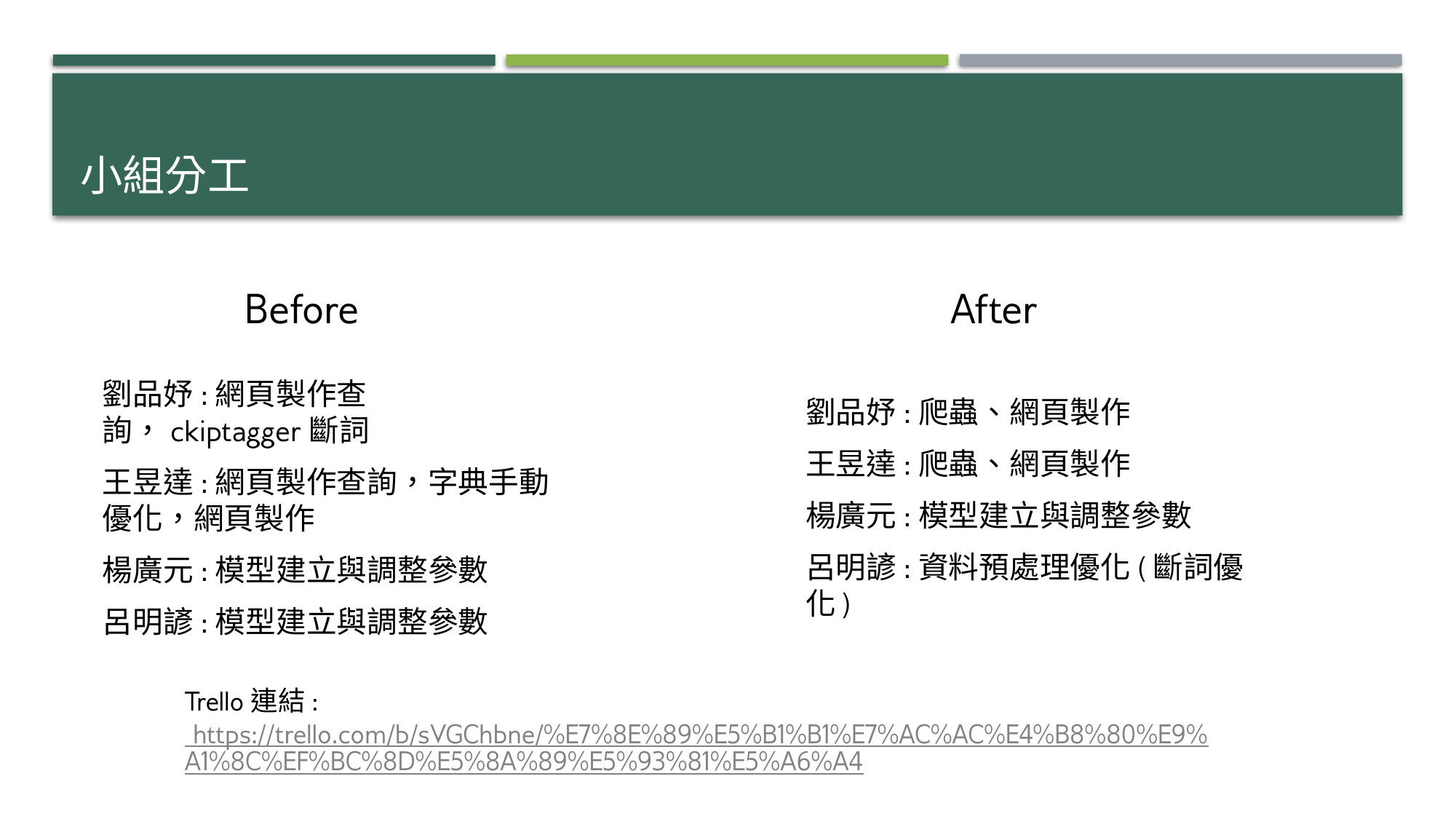

# 小組分工
Before
After
劉品妤:網頁製作查詢，ckiptagger斷詞
王昱達:網頁製作查詢，字典手動優化，網頁製作
楊廣元:模型建立與調整參數
呂明諺:模型建立與調整參數
劉品妤:爬蟲、網頁製作
王昱達:爬蟲、網頁製作
楊廣元:模型建立與調整參數
呂明諺:資料預處理優化(斷詞優化)
Trello連結: https://trello.com/b/sVGChbne/%E7%8E%89%E5%B1%B1%E7%AC%AC%E4%B8%80%E9%A1%8C%EF%BC%8D%E5%8A%89%E5%93%81%E5%A6%A4